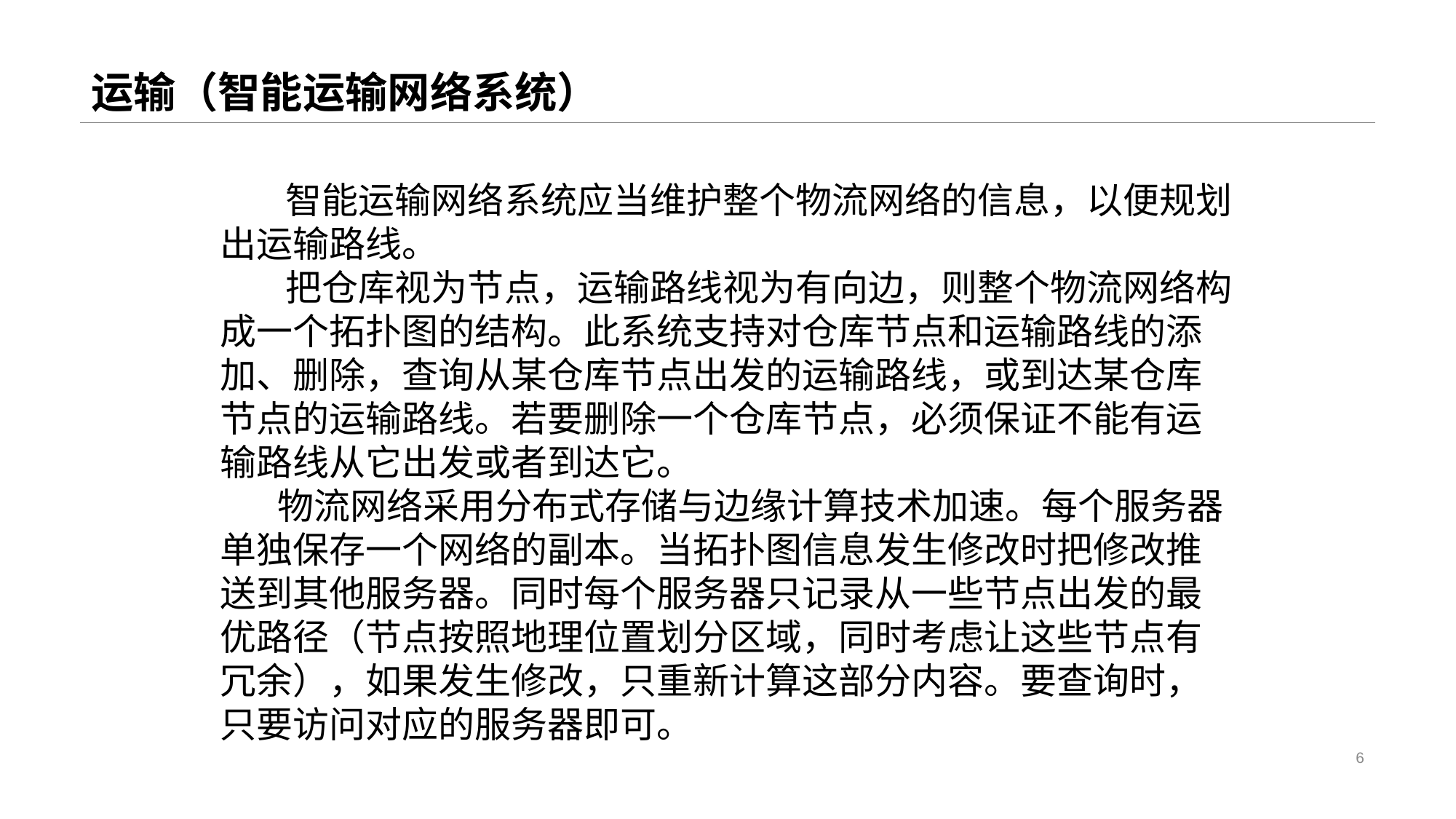

# 运输（智能运输网络系统）

       智能运输网络系统应当维护整个物流网络的信息，以便规划出运输路线。
       把仓库视为节点，运输路线视为有向边，则整个物流网络构成一个拓扑图的结构。此系统支持对仓库节点和运输路线的添加、删除，查询从某仓库节点出发的运输路线，或到达某仓库节点的运输路线。若要删除一个仓库节点，必须保证不能有运输路线从它出发或者到达它。
      物流网络采用分布式存储与边缘计算技术加速。每个服务器单独保存一个网络的副本。当拓扑图信息发生修改时把修改推送到其他服务器。同时每个服务器只记录从一些节点出发的最优路径（节点按照地理位置划分区域，同时考虑让这些节点有冗余），如果发生修改，只重新计算这部分内容。要查询时，只要访问对应的服务器即可。
6